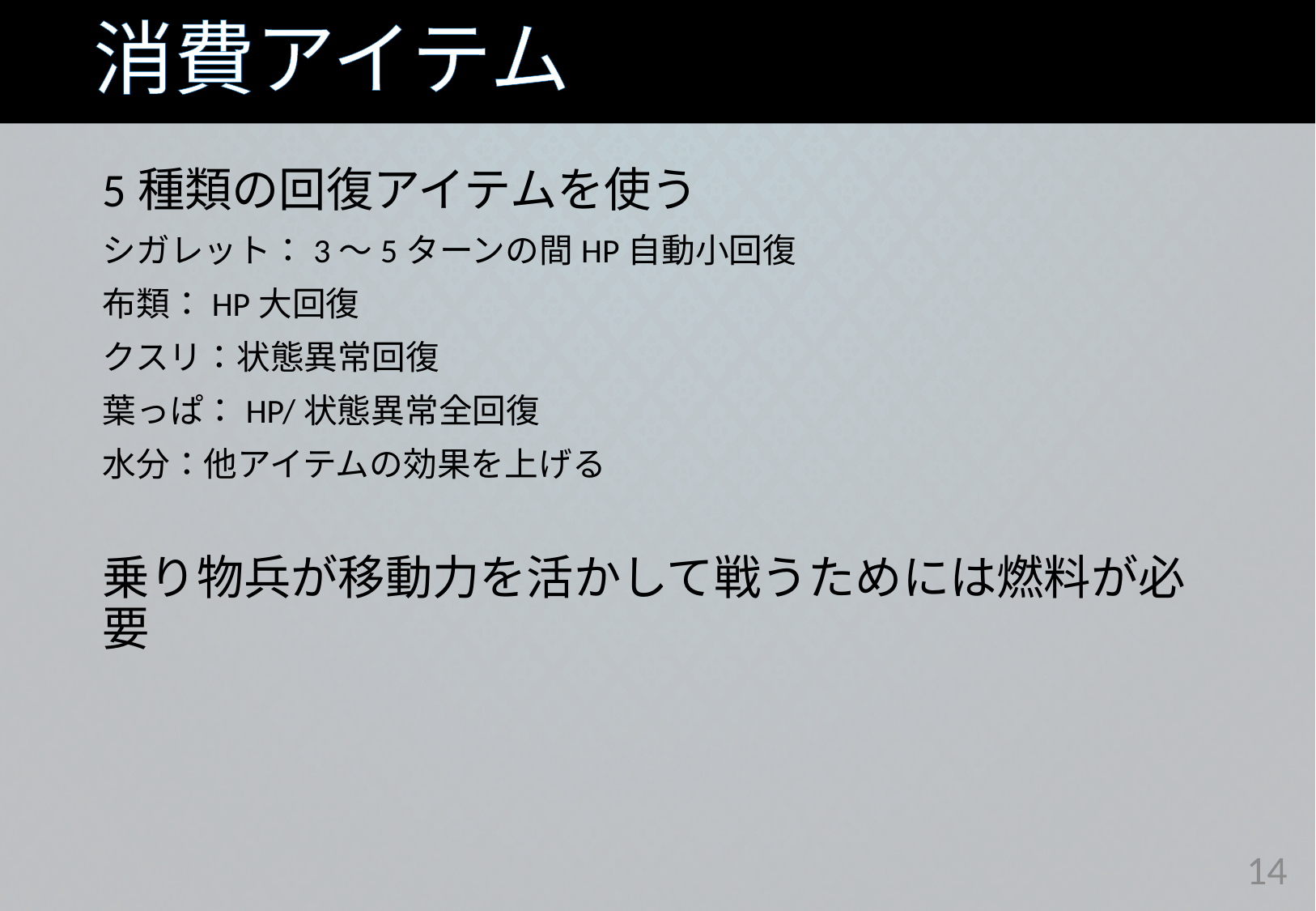

# 消費アイテム
5種類の回復アイテムを使う
シガレット：3～5ターンの間HP自動小回復
布類：HP大回復
クスリ：状態異常回復
葉っぱ：HP/状態異常全回復
水分：他アイテムの効果を上げる

乗り物兵が移動力を活かして戦うためには燃料が必要
14